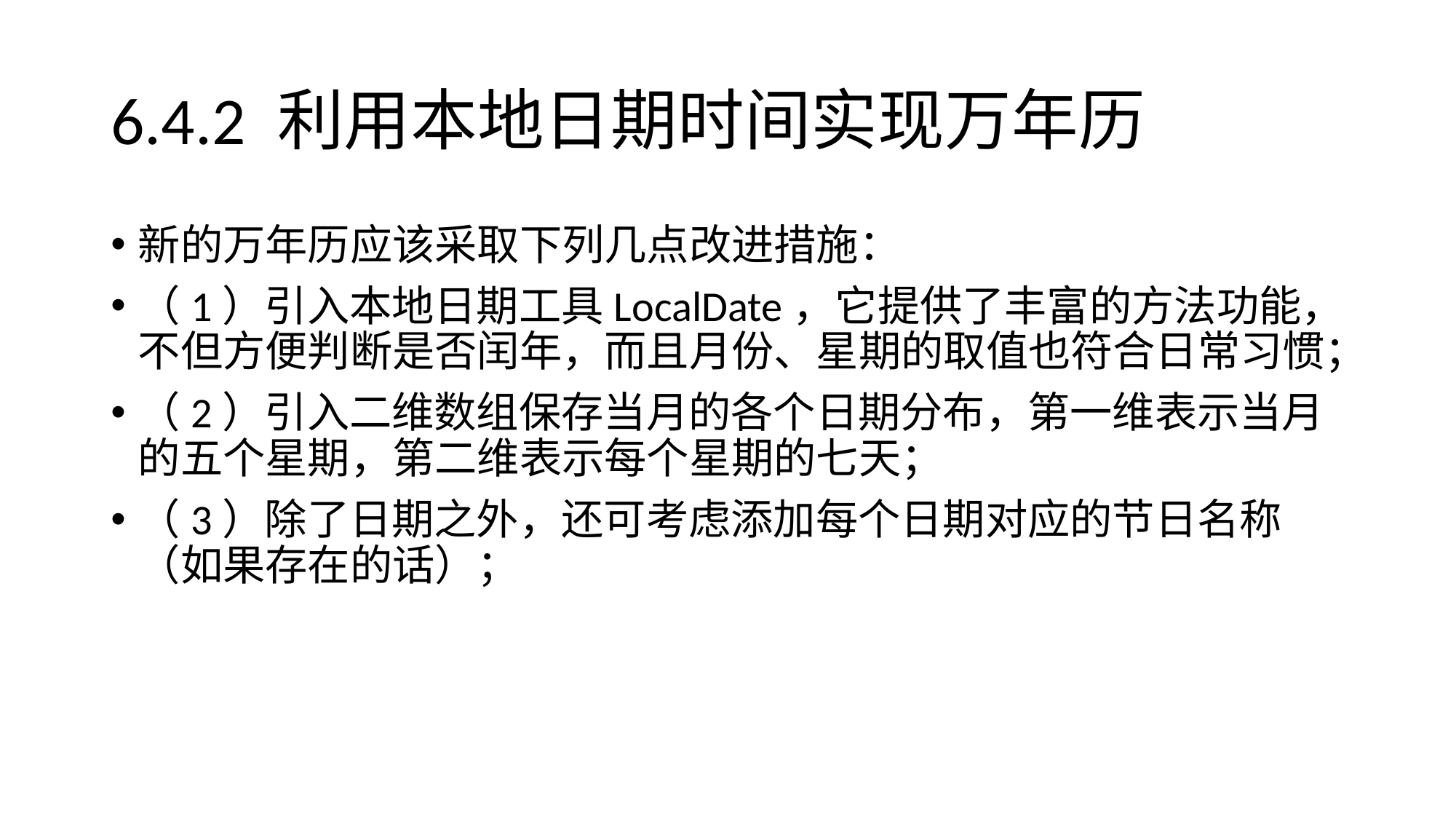

# 6.4.2 利用本地日期时间实现万年历
新的万年历应该采取下列几点改进措施：
（1）引入本地日期工具LocalDate，它提供了丰富的方法功能，不但方便判断是否闰年，而且月份、星期的取值也符合日常习惯；
（2）引入二维数组保存当月的各个日期分布，第一维表示当月的五个星期，第二维表示每个星期的七天；
（3）除了日期之外，还可考虑添加每个日期对应的节日名称（如果存在的话）；